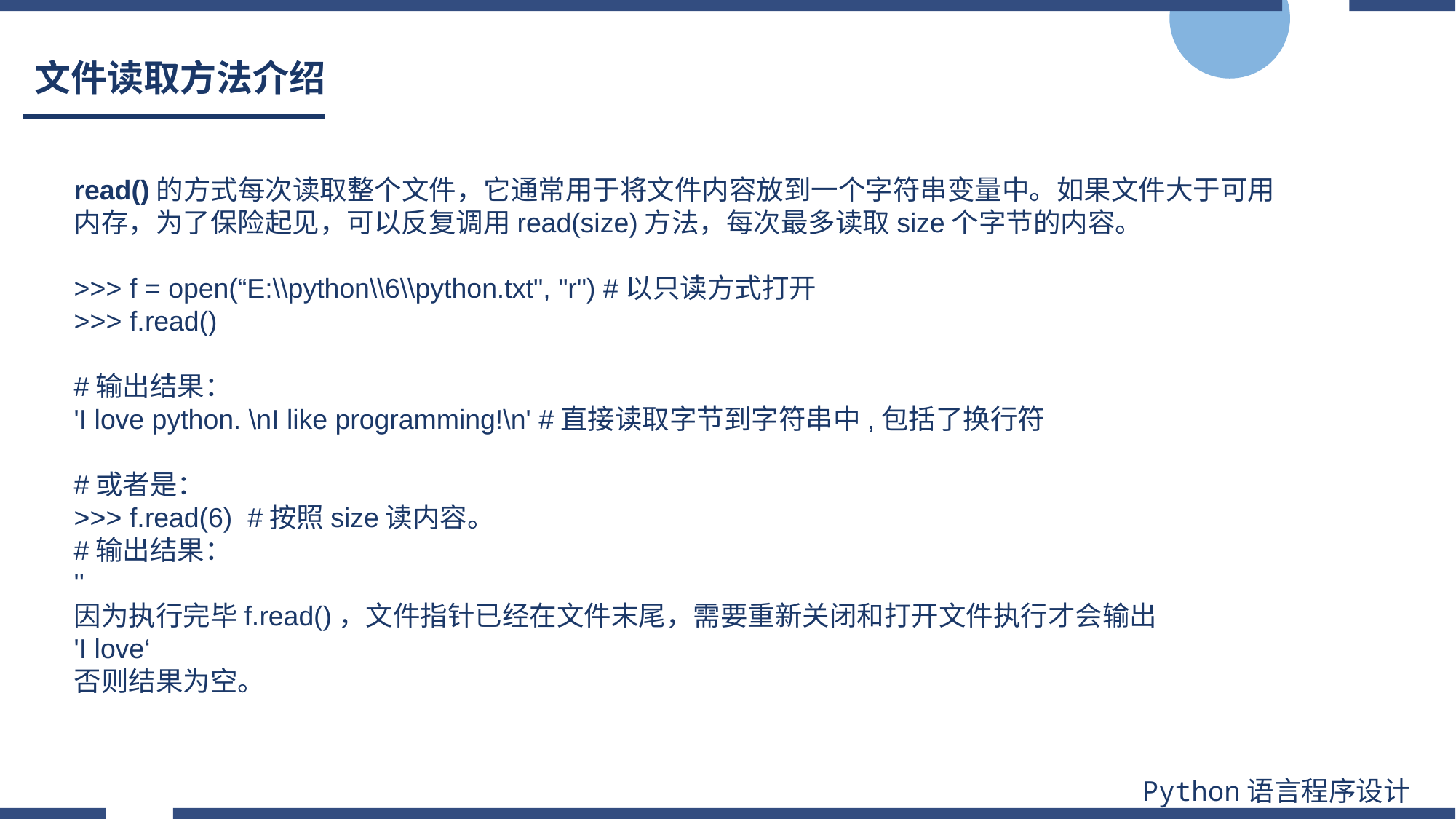

# 文件读取方法介绍
read()的方式每次读取整个文件，它通常用于将文件内容放到一个字符串变量中。如果文件大于可用内存，为了保险起见，可以反复调用read(size)方法，每次最多读取size个字节的内容。

>>> f = open(“E:\\python\\6\\python.txt", "r") #以只读方式打开
>>> f.read()

#输出结果：
'I love python. \nI like programming!\n' #直接读取字节到字符串中,包括了换行符

#或者是：
>>> f.read(6)  #按照size读内容。
#输出结果：
''
因为执行完毕f.read()，文件指针已经在文件末尾，需要重新关闭和打开文件执行才会输出
'I love‘
否则结果为空。